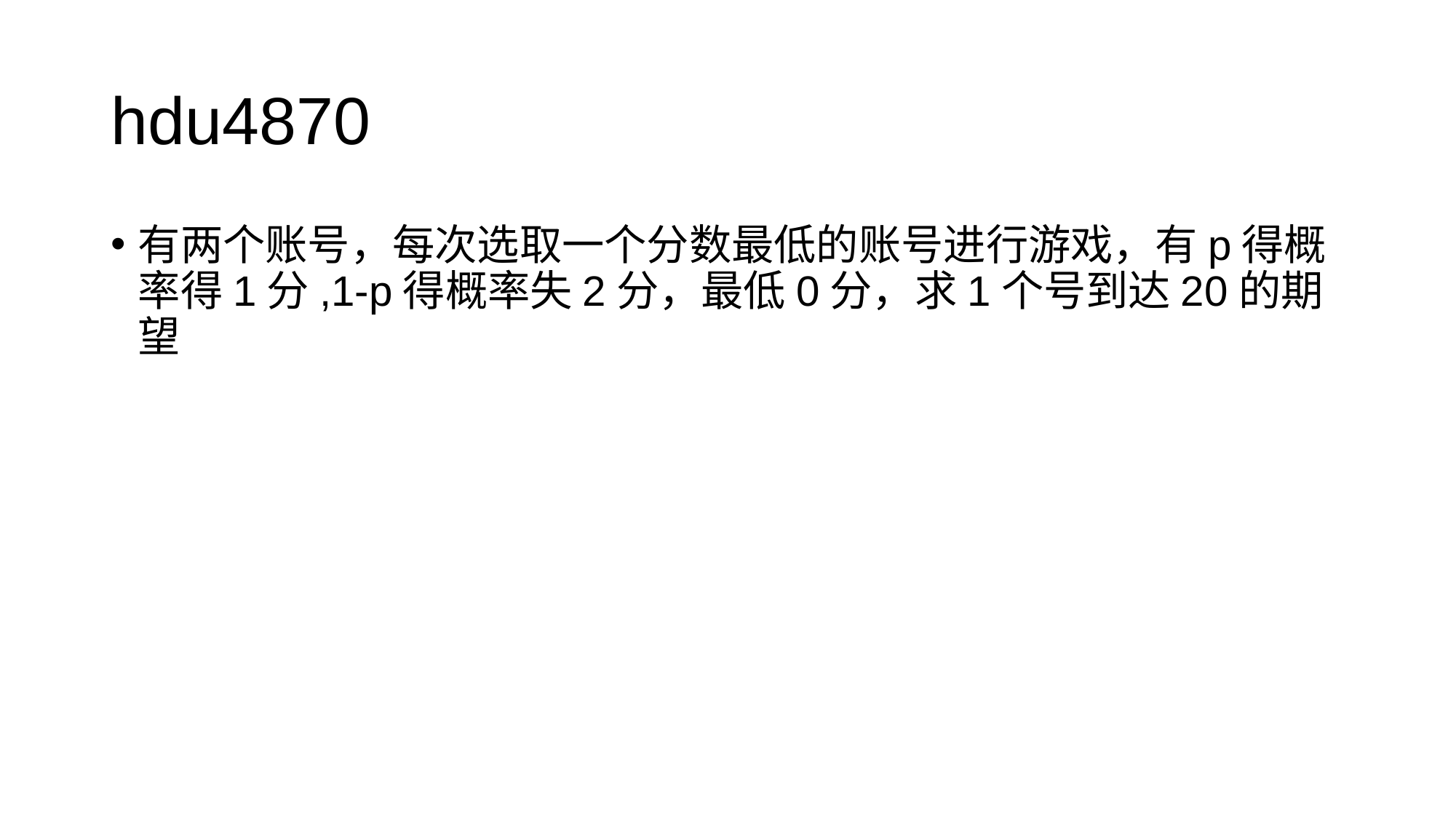

# hdu4870
有两个账号，每次选取一个分数最低的账号进行游戏，有p得概率得1分,1-p得概率失2分，最低0分，求1个号到达20的期望